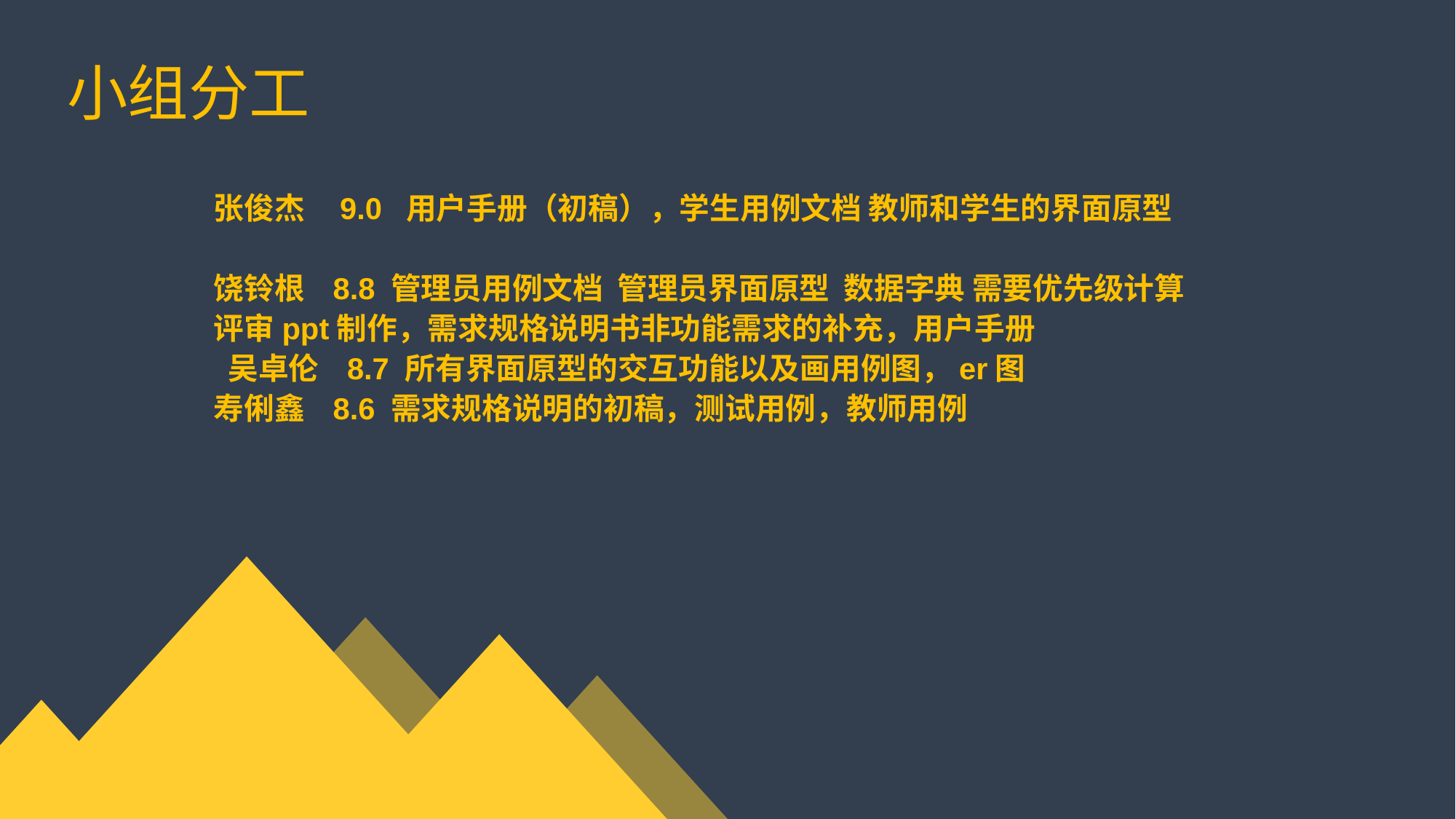

小组分工
张俊杰    9.0  用户手册（初稿），学生用例文档 教师和学生的界面原型
饶铃根   8.8 管理员用例文档  管理员界面原型  数据字典 需要优先级计算
评审ppt制作，需求规格说明书非功能需求的补充，用户手册
 吴卓伦   8.7 所有界面原型的交互功能以及画用例图，er图
寿俐鑫   8.6 需求规格说明的初稿，测试用例，教师用例
TEXT